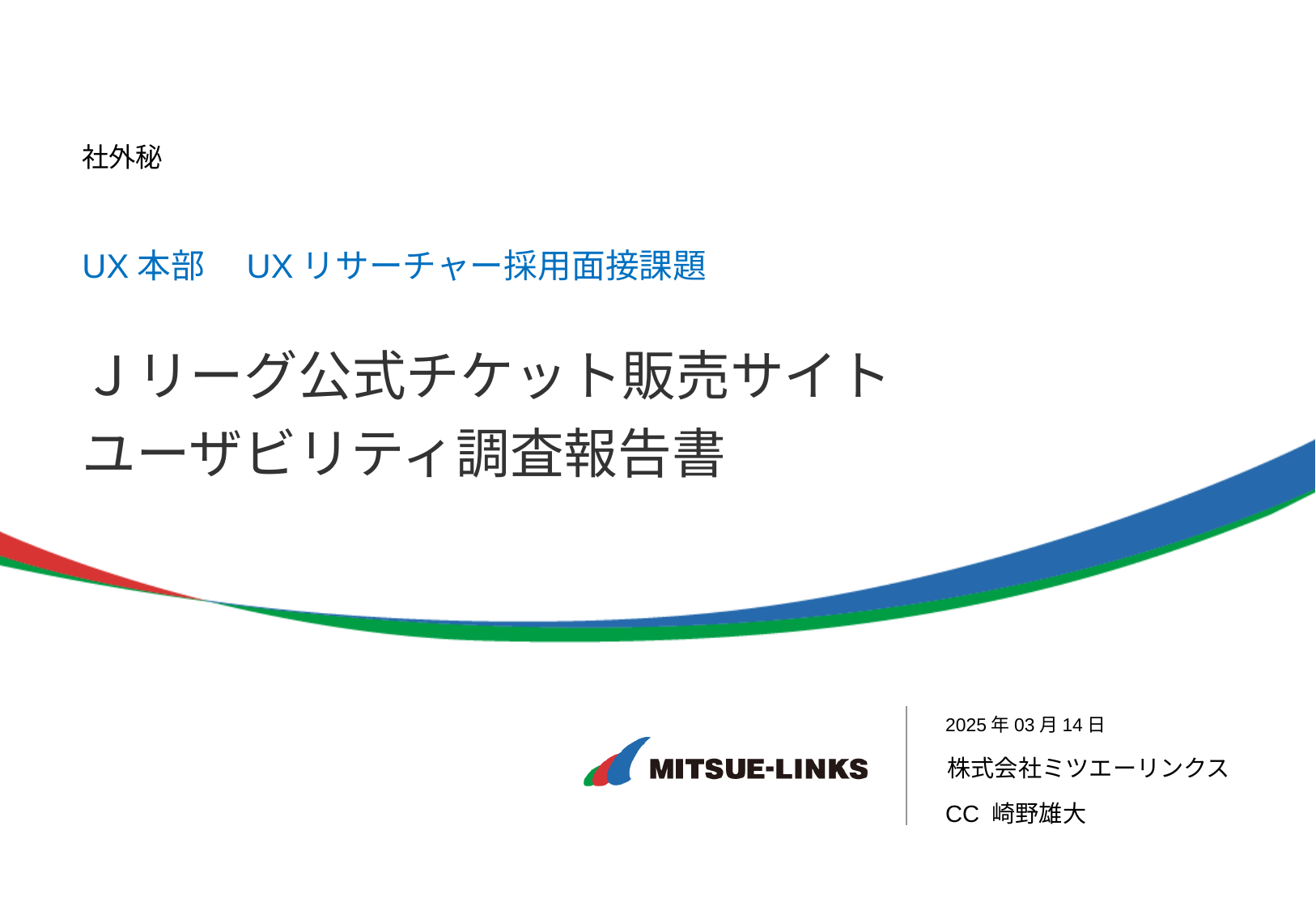

社外秘
UX本部　UXリサーチャー採用面接課題
# Ｊリーグ公式チケット販売サイト ユーザビリティ調査報告書
2025年03月14日
CC 崎野雄大